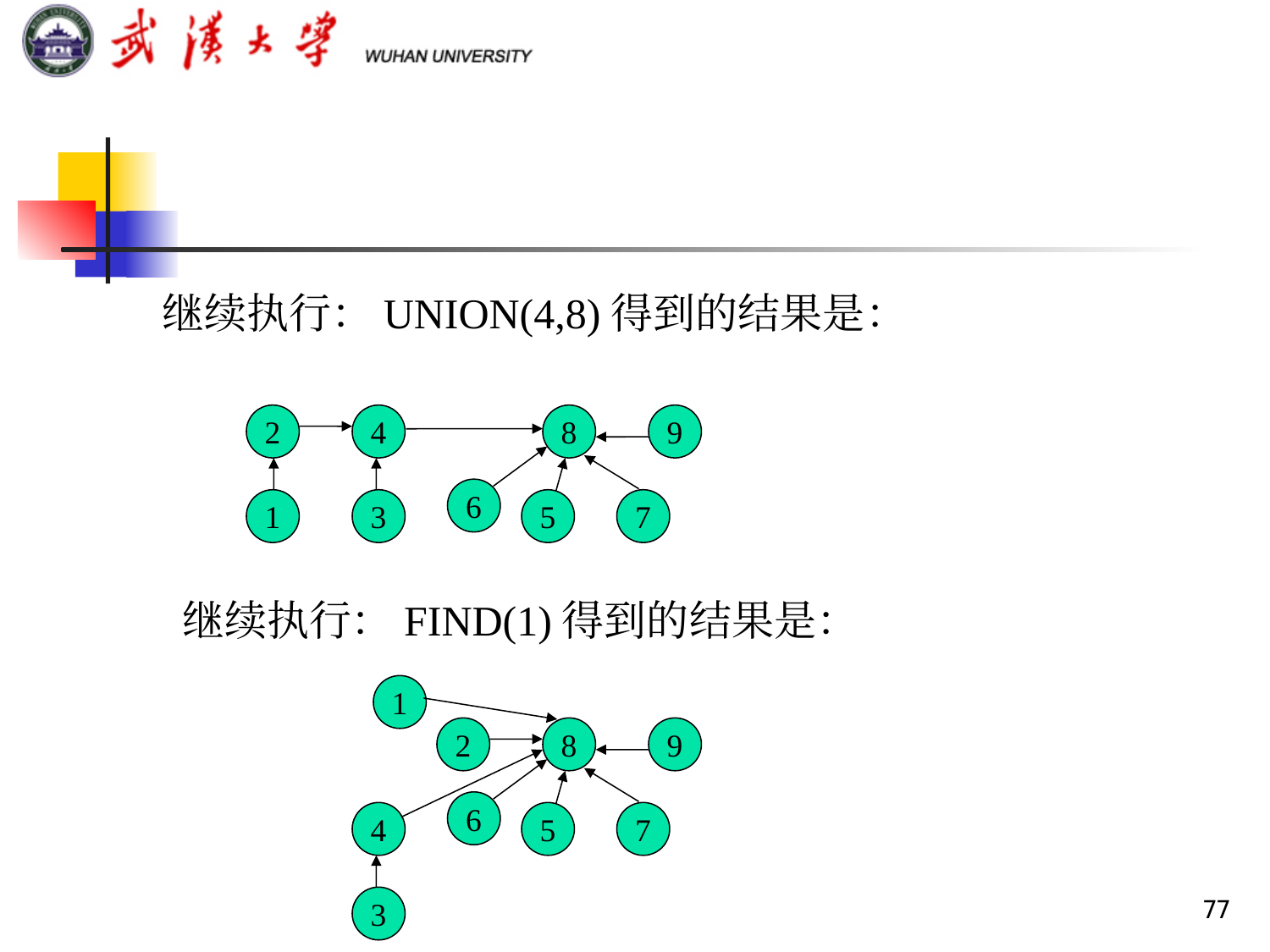

继续执行：UNION(4,8)得到的结果是：
2
4
8
9

6
1
3
5
7
继续执行：FIND(1)得到的结果是：
1

2
8
9

6
4
5
7

77
3